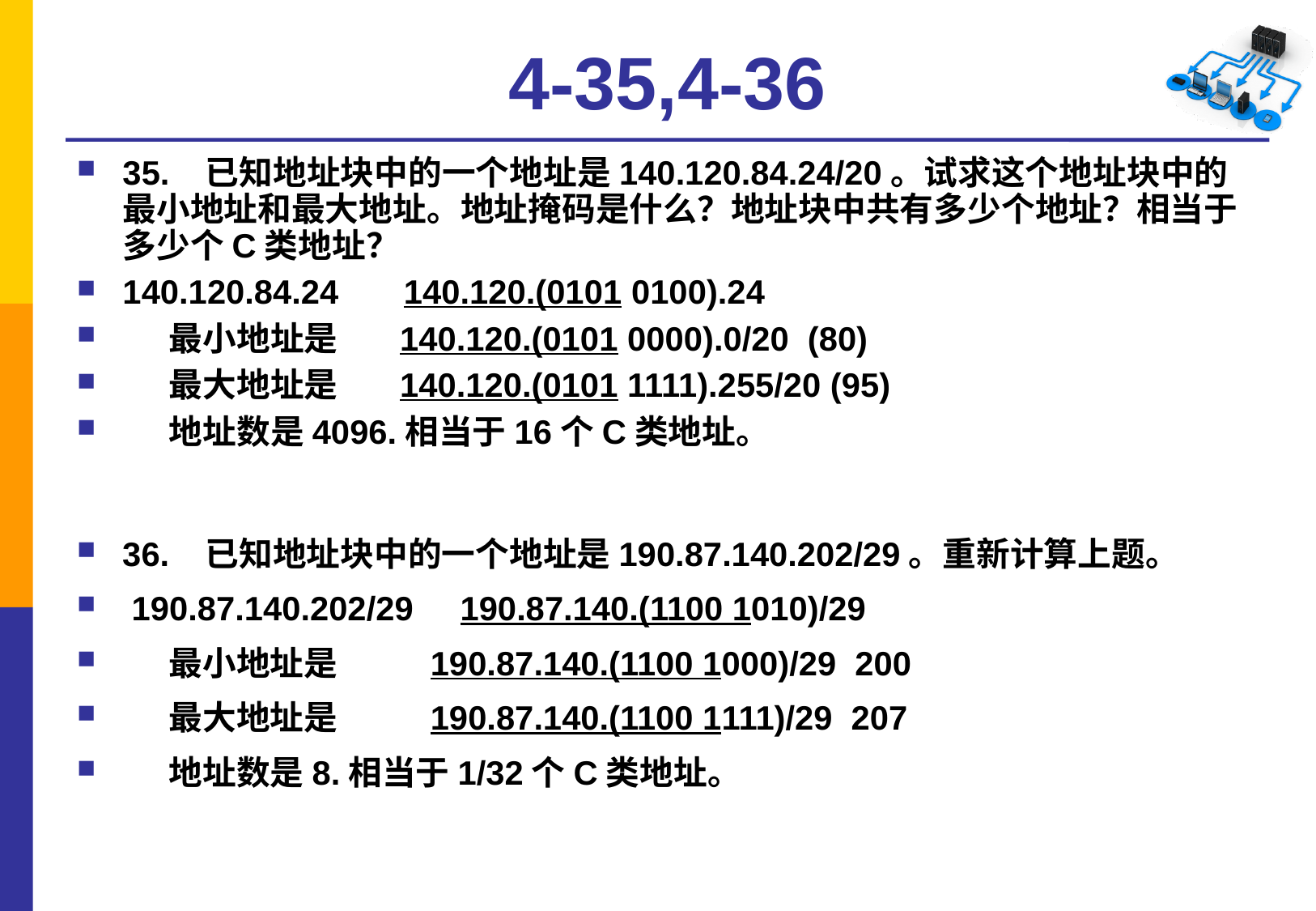

4-35,4-36
35.   已知地址块中的一个地址是140.120.84.24/20。试求这个地址块中的最小地址和最大地址。地址掩码是什么？地址块中共有多少个地址？相当于多少个C类地址？
140.120.84.24       140.120.(0101 0100).24
     最小地址是       140.120.(0101 0000).0/20  (80)
     最大地址是       140.120.(0101 1111).255/20 (95)
     地址数是4096.相当于16个C类地址。

36.   已知地址块中的一个地址是190.87.140.202/29。重新计算上题。
 190.87.140.202/29     190.87.140.(1100 1010)/29
     最小地址是           190.87.140.(1100 1000)/29  200
     最大地址是           190.87.140.(1100 1111)/29  207
     地址数是8.相当于1/32个C类地址。